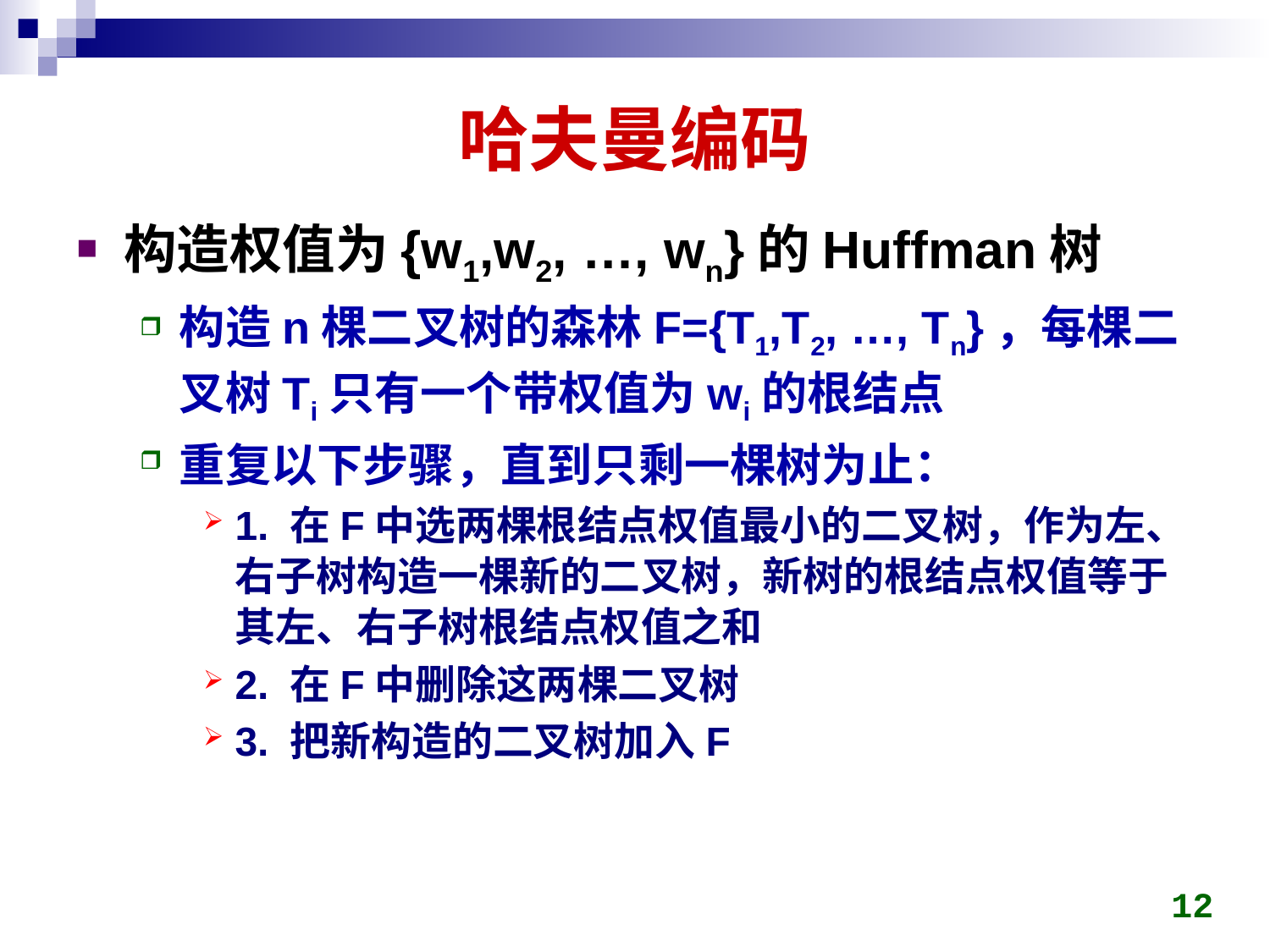

# 哈夫曼编码
构造权值为{w1,w2, …, wn}的Huffman树
构造n棵二叉树的森林F={T1,T2, …, Tn}，每棵二叉树Ti只有一个带权值为wi的根结点
重复以下步骤，直到只剩一棵树为止：
1. 在F中选两棵根结点权值最小的二叉树，作为左、右子树构造一棵新的二叉树，新树的根结点权值等于其左、右子树根结点权值之和
2. 在F中删除这两棵二叉树
3. 把新构造的二叉树加入F

12